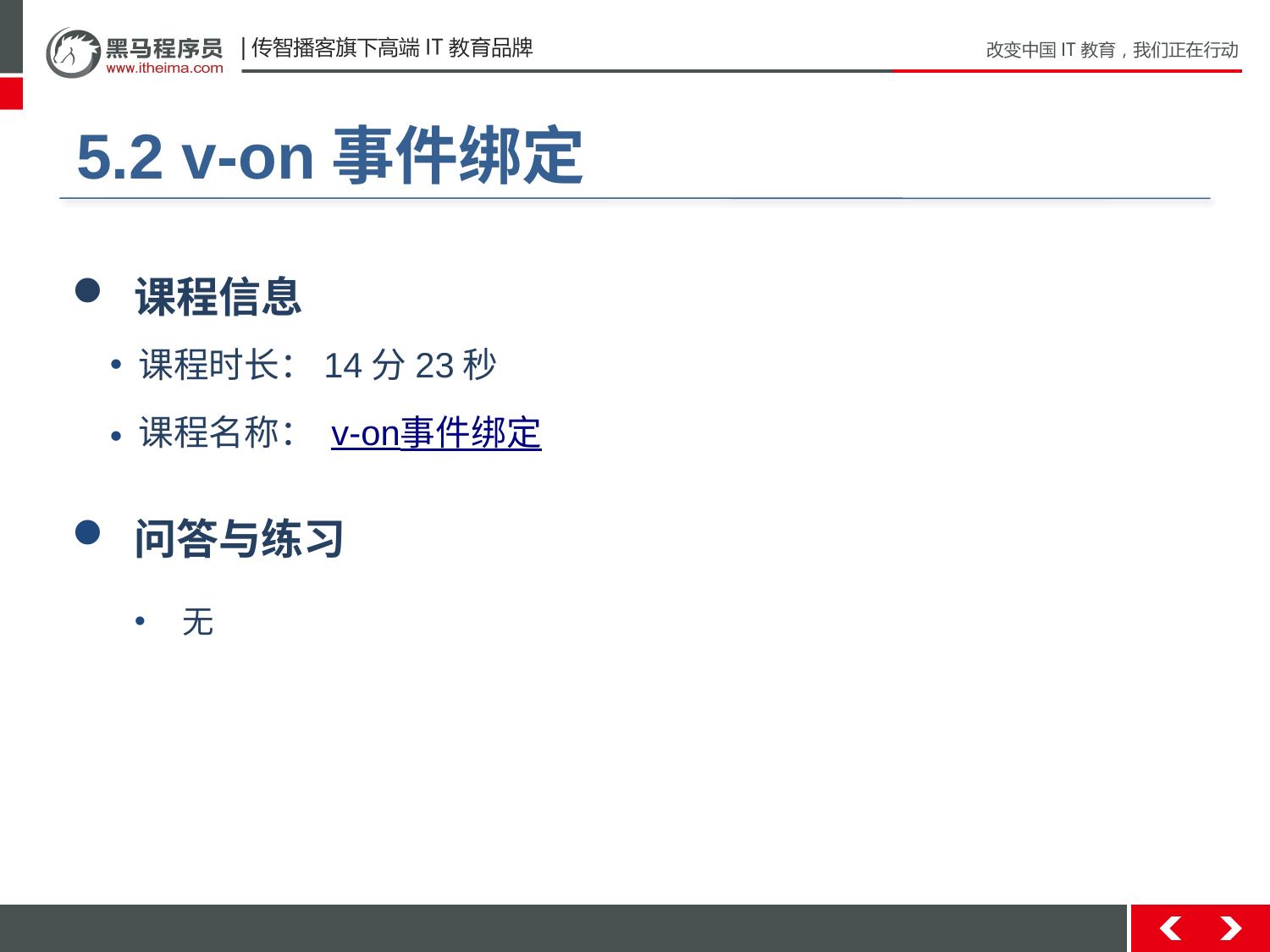

#
5.2 v-on事件绑定
 课程信息
 课程时长：14分23秒
 课程名称： v-on事件绑定
 问答与练习
无